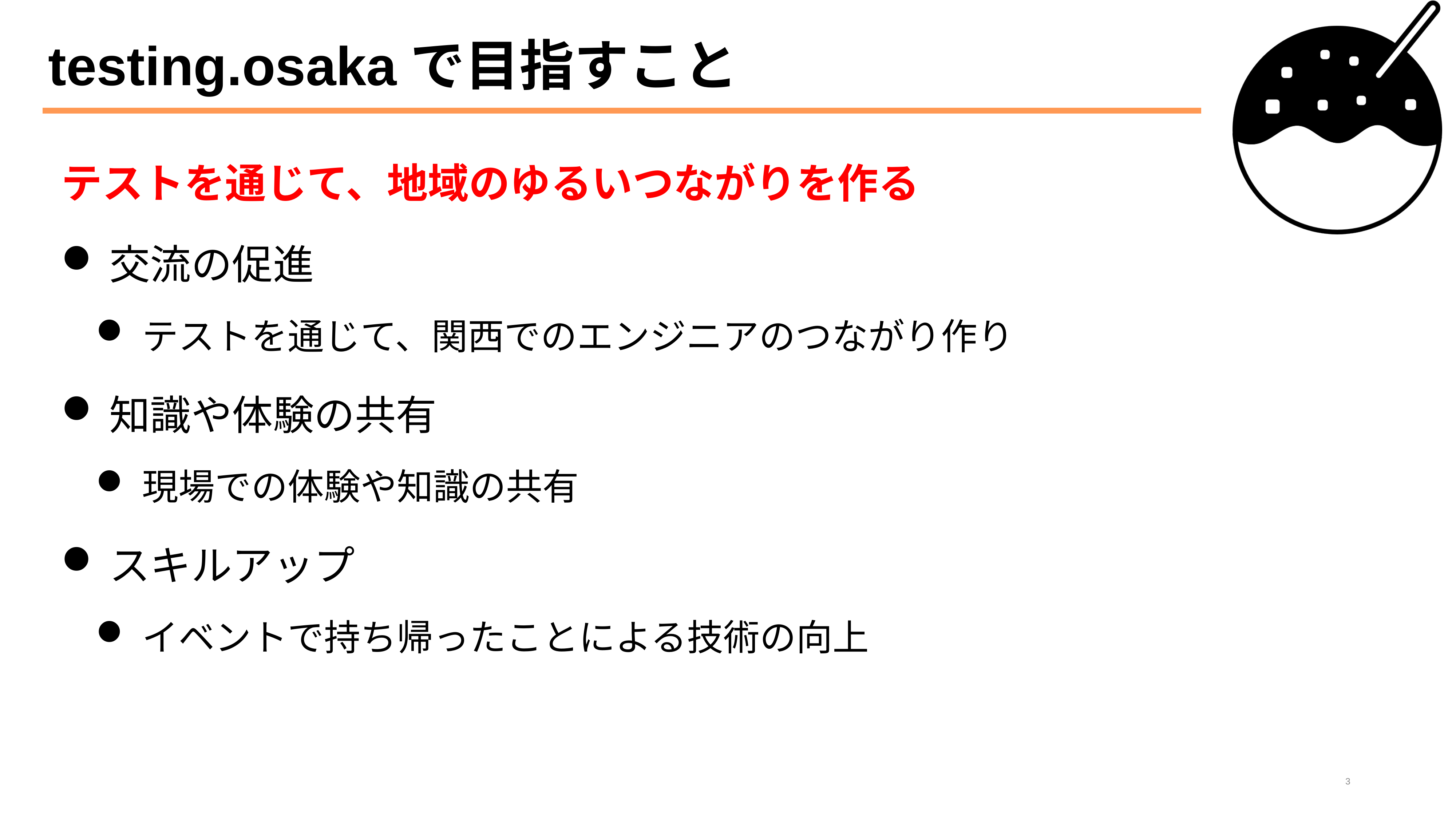

# testing.osakaで目指すこと
テストを通じて、地域のゆるいつながりを作る
交流の促進
テストを通じて、関西でのエンジニアのつながり作り
知識や体験の共有
現場での体験や知識の共有
スキルアップ
イベントで持ち帰ったことによる技術の向上
3